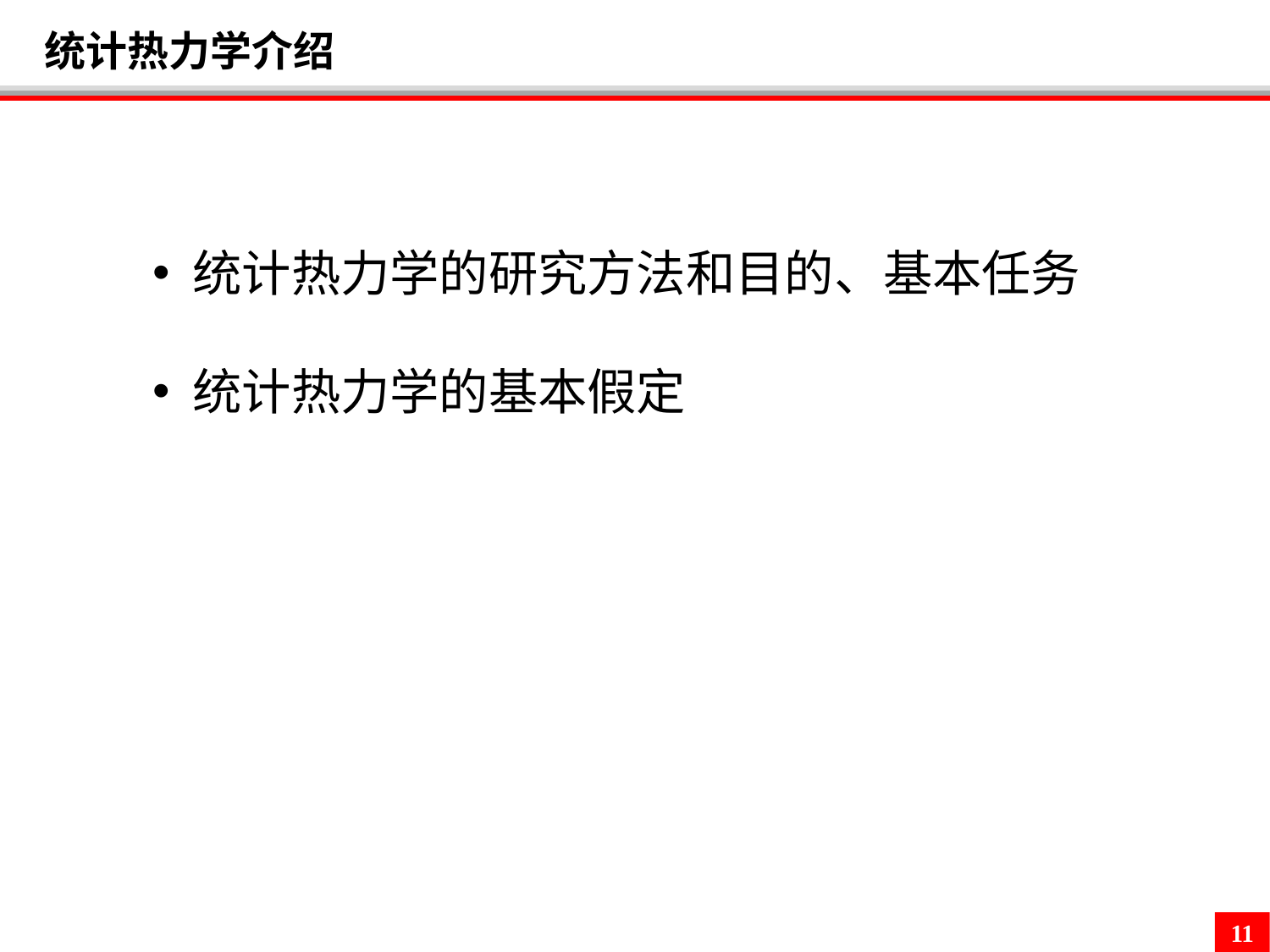

统计热力学介绍
统计热力学的研究方法和目的、基本任务

统计热力学的基本假定
11
11